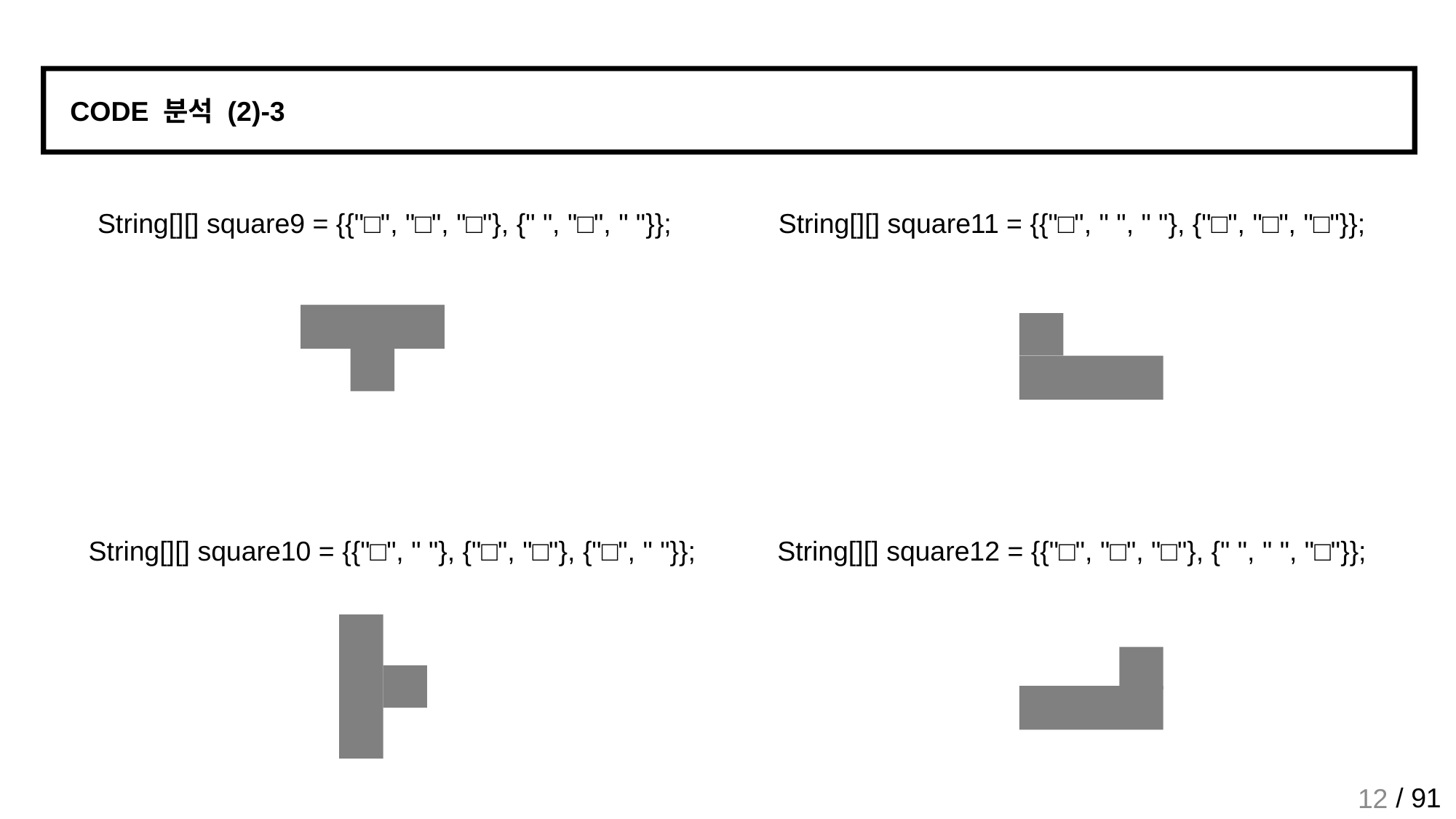

CODE 분석 (2)-3
String[][] square9 = {{"□", "□", "□"}, {" ", "□", " "}};
String[][] square11 = {{"□", " ", " "}, {"□", "□", "□"}};

String[][] square10 = {{"□", " "}, {"□", "□"}, {"□", " "}};
String[][] square12 = {{"□", "□", "□"}, {" ", " ", "□"}};

12